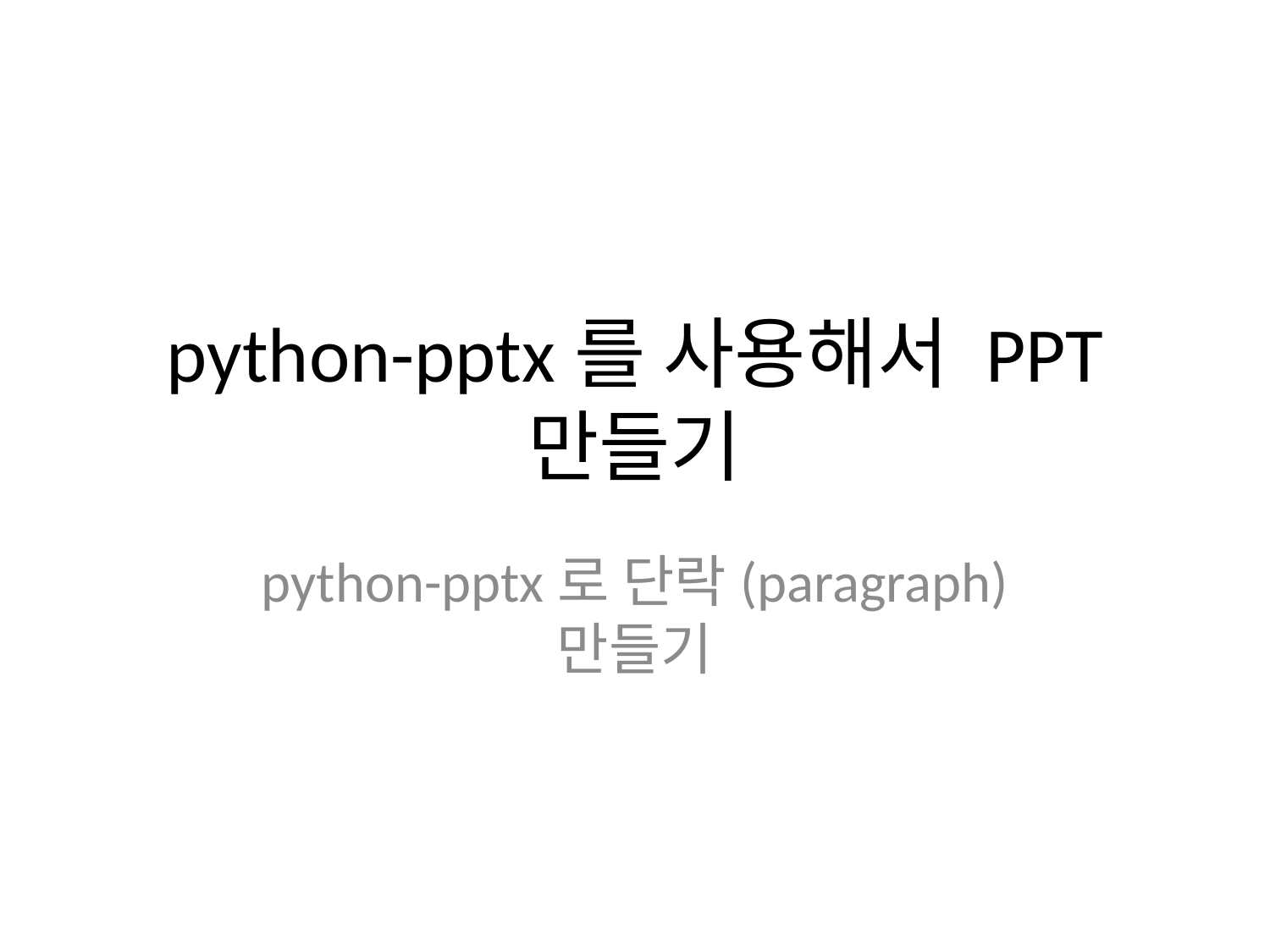

# python-pptx를 사용해서 PPT 만들기
python-pptx로 단락(paragraph) 만들기